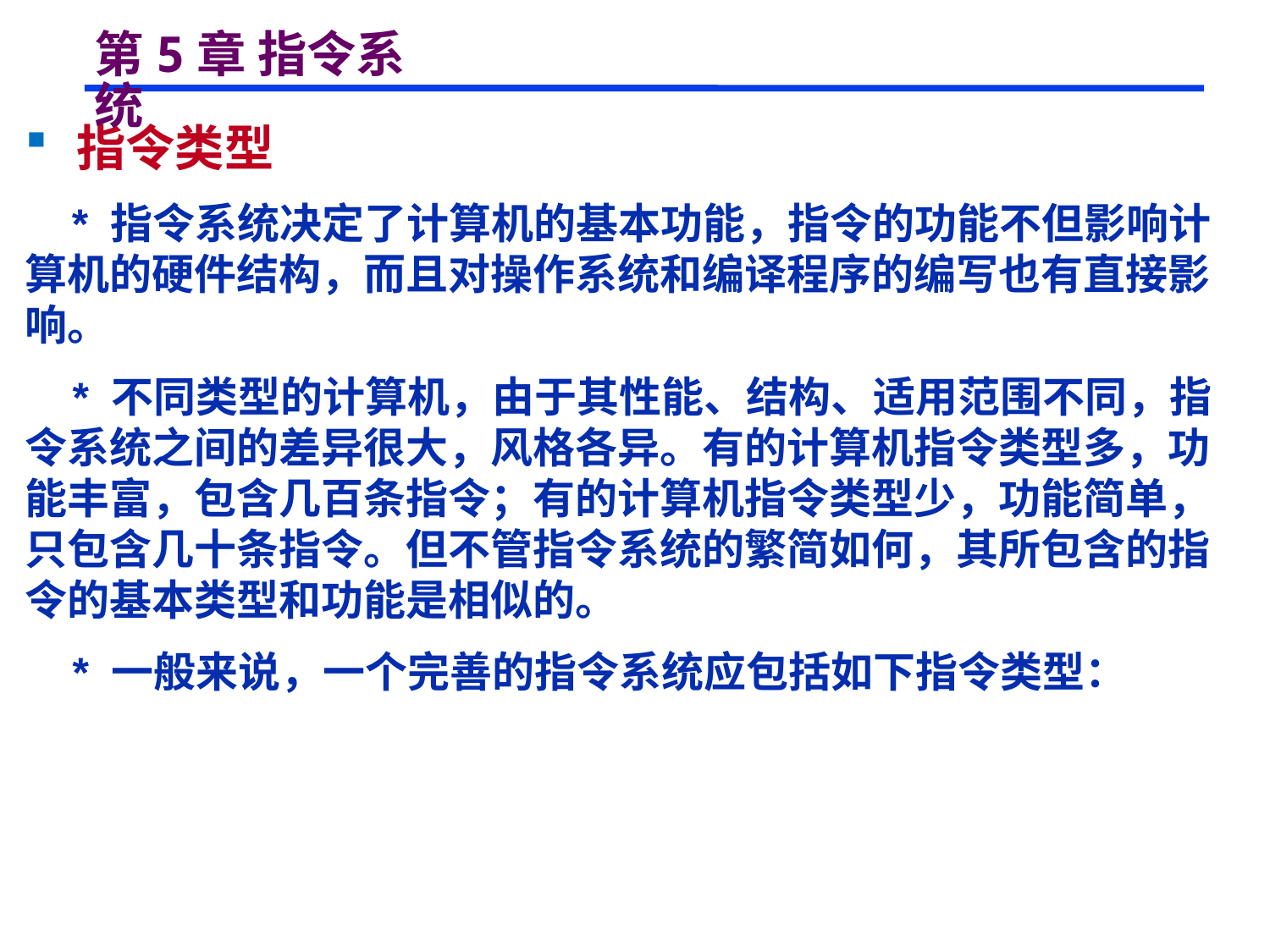

# 第5章 指令系统
 指令类型
    * 指令系统决定了计算机的基本功能，指令的功能不但影响计算机的硬件结构，而且对操作系统和编译程序的编写也有直接影响。
    * 不同类型的计算机，由于其性能、结构、适用范围不同，指令系统之间的差异很大，风格各异。有的计算机指令类型多，功能丰富，包含几百条指令；有的计算机指令类型少，功能简单，只包含几十条指令。但不管指令系统的繁简如何，其所包含的指令的基本类型和功能是相似的。
    * 一般来说，一个完善的指令系统应包括如下指令类型：